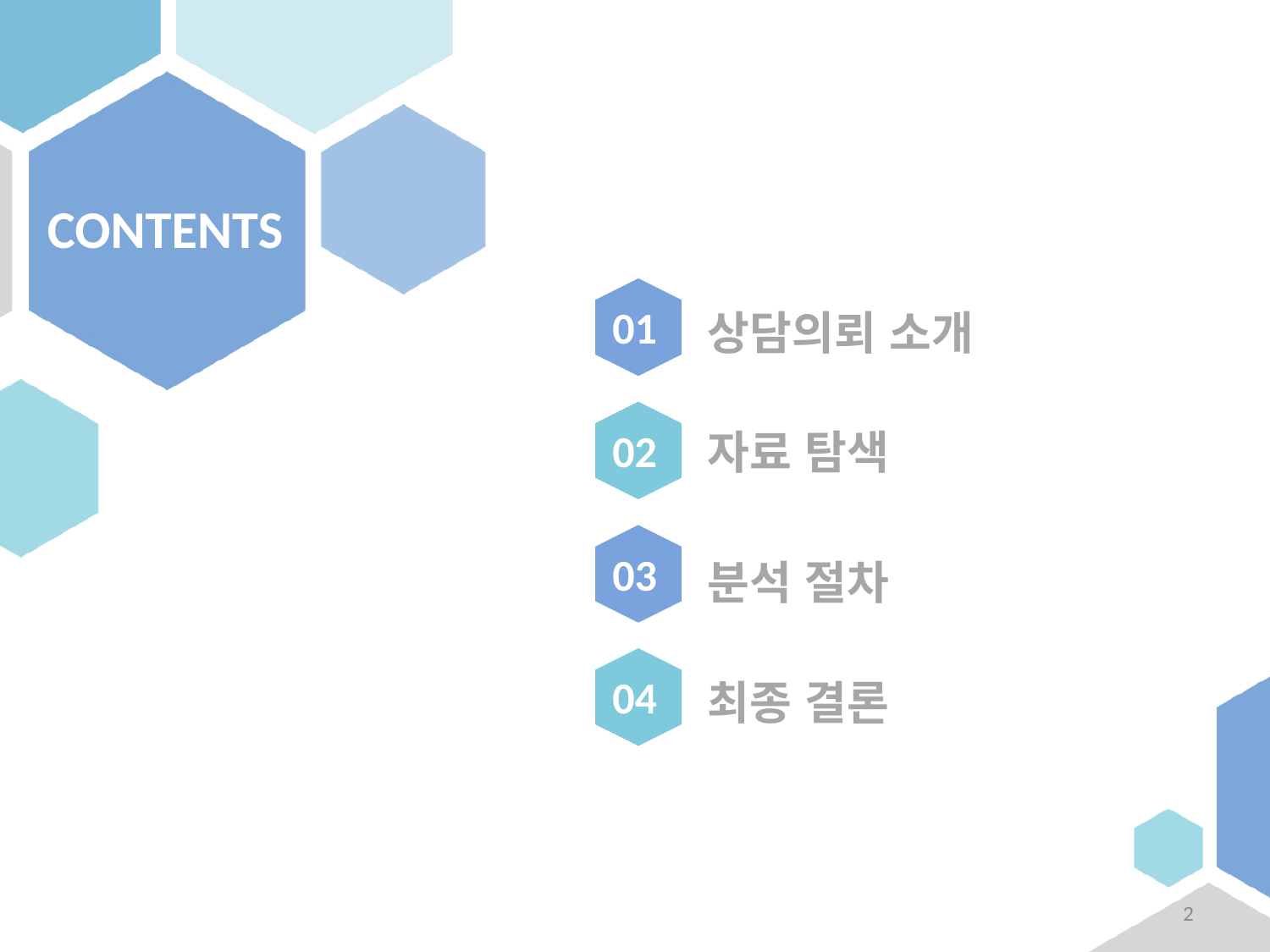

CONTENTS

01
상담의뢰 소개

02
자료 탐색

03
분석 절차

04
최종 결론
2